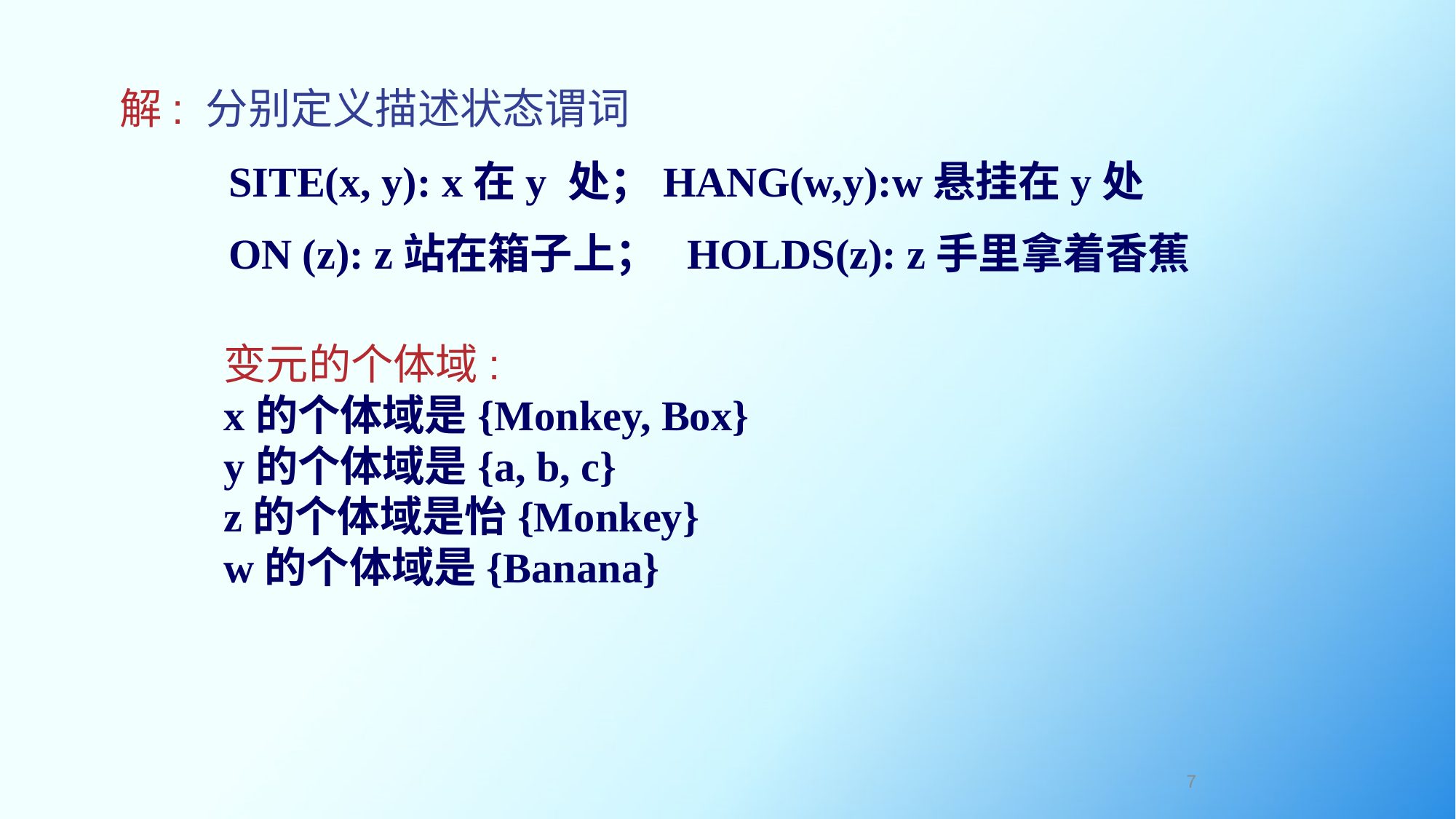

解: 分别定义描述状态谓词
	SITE(x, y): x在y 处；HANG(w,y):w悬挂在y处
	ON (z): z站在箱子上；  HOLDS(z): z手里拿着香蕉
变元的个体域:
x的个体域是{Monkey, Box}
y的个体域是{a, b, c}
z的个体域是怡{Monkey}
w的个体域是{Banana}
7